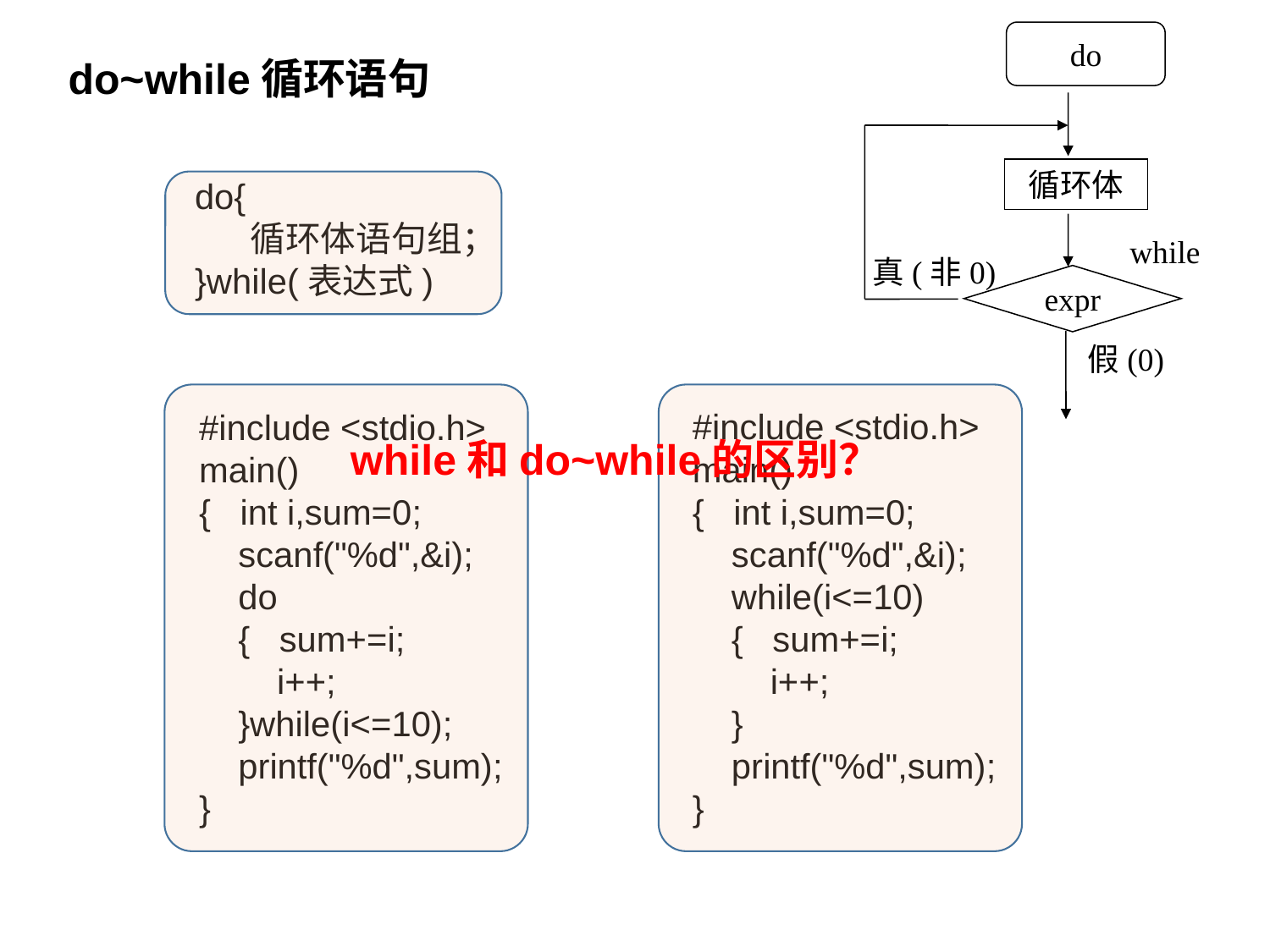

do

循环体

while
真(非0)
expr

假(0)
do~while循环语句
do{
      循环体语句组；
}while(表达式)

#include <stdio.h>
main()
{   int i,sum=0;
    scanf("%d",&i);
    while(i<=10)
    {   sum+=i;
        i++;
    }
    printf("%d",sum);
}
#include <stdio.h>
main()
{   int i,sum=0;
    scanf("%d",&i);
    do
    {   sum+=i;
        i++;
    }while(i<=10);
    printf("%d",sum);
}
while和do~while的区别？